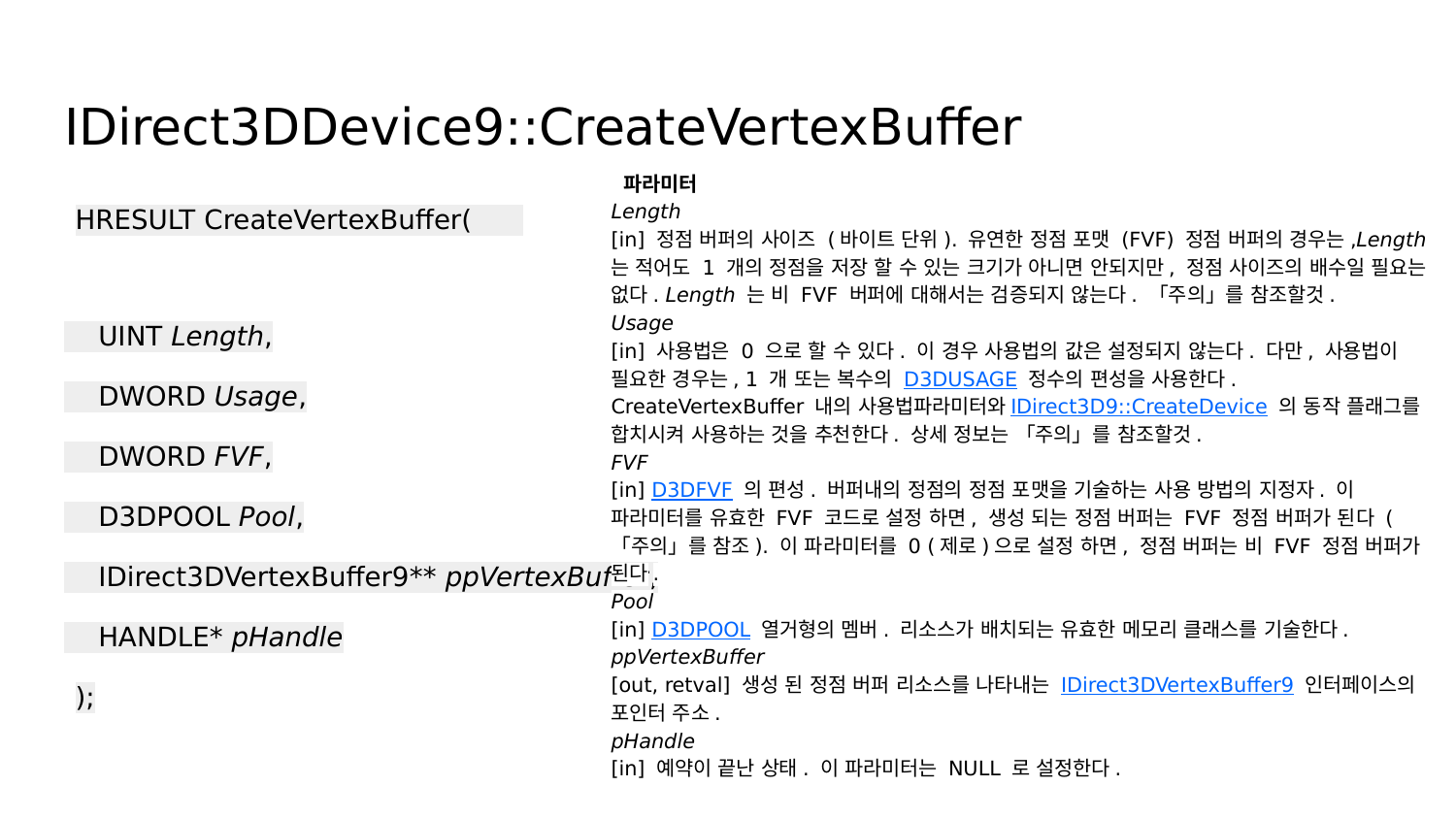

# IDirect3DDevice9::CreateVertexBuffer

파라미터
Length
[in] 정점 버퍼의 사이즈 (바이트 단위). 유연한 정점 포맷 (FVF) 정점 버퍼의 경우는,Length 는 적어도 1 개의 정점을 저장 할 수 있는 크기가 아니면 안되지만, 정점 사이즈의 배수일 필요는 없다. Length 는 비 FVF 버퍼에 대해서는 검증되지 않는다. 「주의」를 참조할것.
Usage
[in] 사용법은 0 으로 할 수 있다. 이 경우 사용법의 값은 설정되지 않는다. 다만, 사용법이 필요한 경우는, 1 개 또는 복수의 D3DUSAGE 정수의 편성을 사용한다. CreateVertexBuffer 내의 사용법파라미터와IDirect3D9::CreateDevice 의 동작 플래그를 합치시켜 사용하는 것을 추천한다. 상세 정보는 「주의」를 참조할것.
FVF
[in] D3DFVF 의 편성. 버퍼내의 정점의 정점 포맷을 기술하는 사용 방법의 지정자. 이 파라미터를 유효한 FVF 코드로 설정 하면, 생성 되는 정점 버퍼는 FVF 정점 버퍼가 된다 ( 「주의」를 참조). 이 파라미터를 0 (제로)으로 설정 하면, 정점 버퍼는 비 FVF 정점 버퍼가 된다.
Pool
[in] D3DPOOL 열거형의 멤버. 리소스가 배치되는 유효한 메모리 클래스를 기술한다.
ppVertexBuffer
[out, retval] 생성 된 정점 버퍼 리소스를 나타내는 IDirect3DVertexBuffer9 인터페이스의 포인터 주소.
pHandle
[in] 예약이 끝난 상태. 이 파라미터는 NULL 로 설정한다.

HRESULT CreateVertexBuffer(

    UINT Length,
    DWORD Usage,
    DWORD FVF,
    D3DPOOL Pool,
    IDirect3DVertexBuffer9** ppVertexBuffer,
    HANDLE* pHandle
);